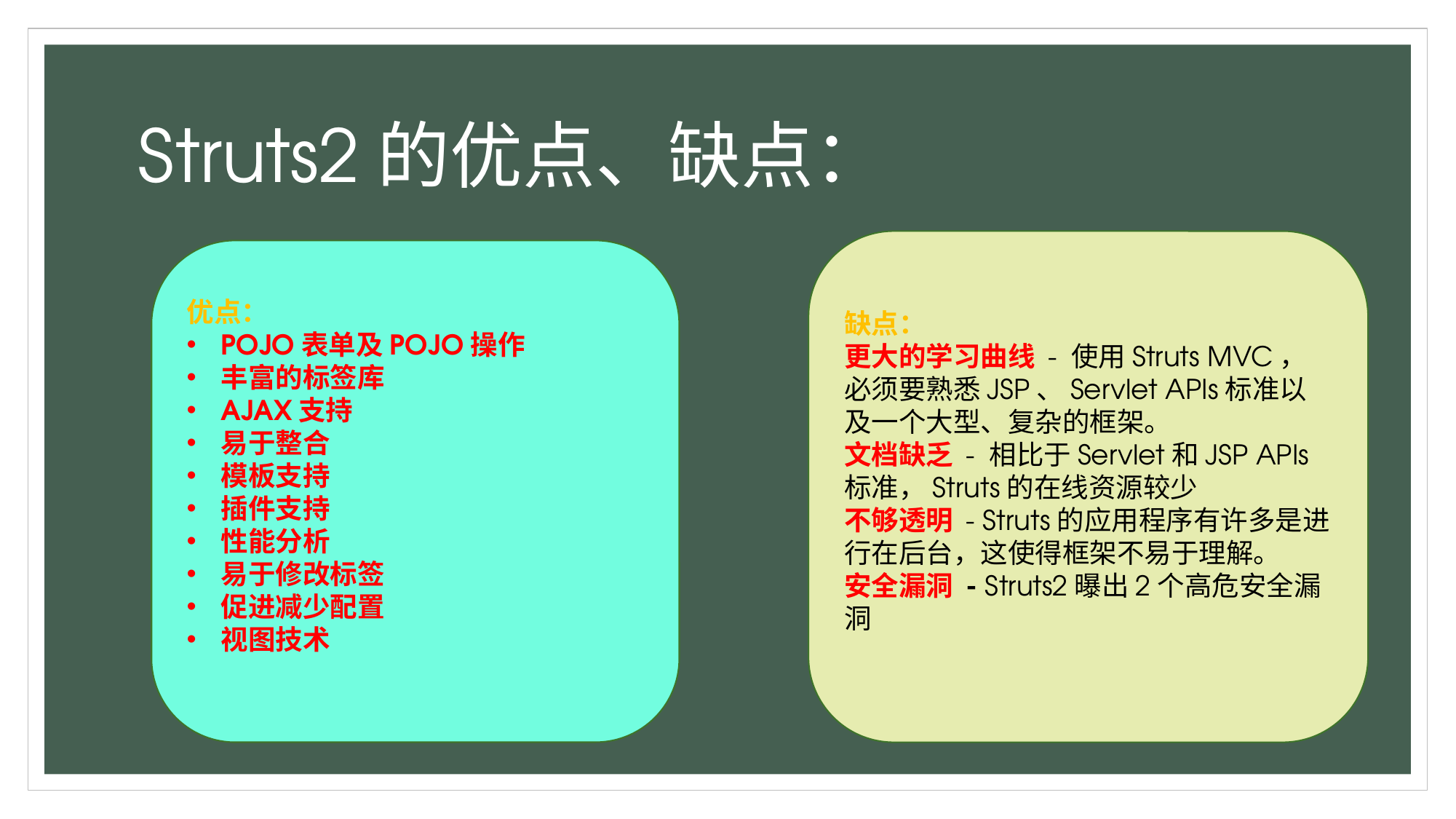

# Struts2的优点、缺点：
缺点：
更大的学习曲线 - 使用Struts MVC，必须要熟悉JSP、Servlet APIs标准以及一个大型、复杂的框架。
文档缺乏 - 相比于Servlet和JSP APIs标准，Struts的在线资源较少
不够透明 - Struts的应用程序有许多是进行在后台，这使得框架不易于理解。
安全漏洞 - Struts2曝出2个高危安全漏洞

优点：
POJO表单及POJO操作
丰富的标签库
AJAX支持
易于整合
模板支持
插件支持
性能分析
易于修改标签
促进减少配置
视图技术